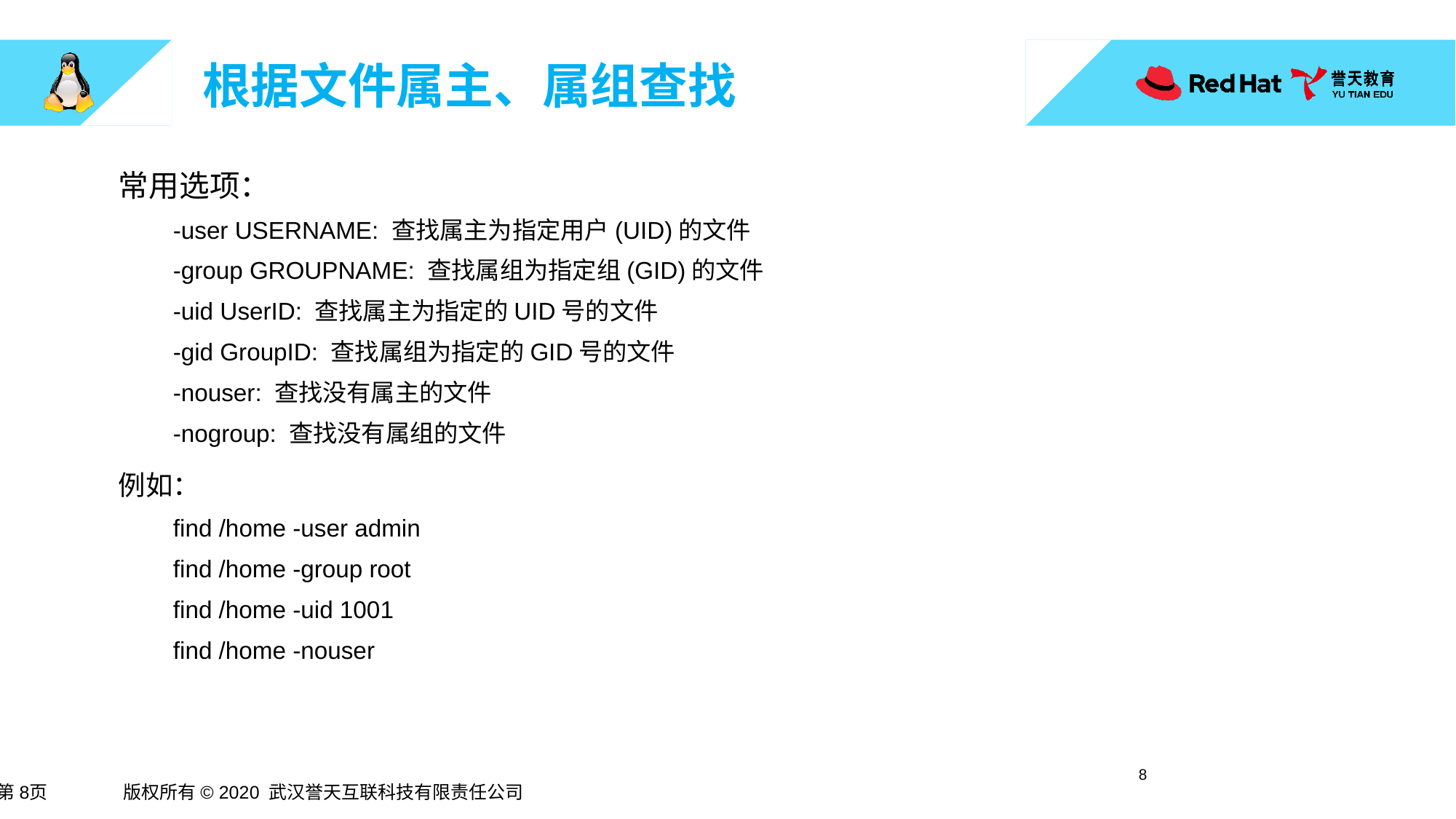

# 根据文件属主、属组查找
常用选项：
-user USERNAME: 查找属主为指定用户(UID)的文件
-group GROUPNAME: 查找属组为指定组(GID)的文件
-uid UserID: 查找属主为指定的UID号的文件
-gid GroupID: 查找属组为指定的GID号的文件
-nouser: 查找没有属主的文件
-nogroup: 查找没有属组的文件
例如：
find /home -user admin
find /home -group root
find /home -uid 1001
find /home -nouser
8